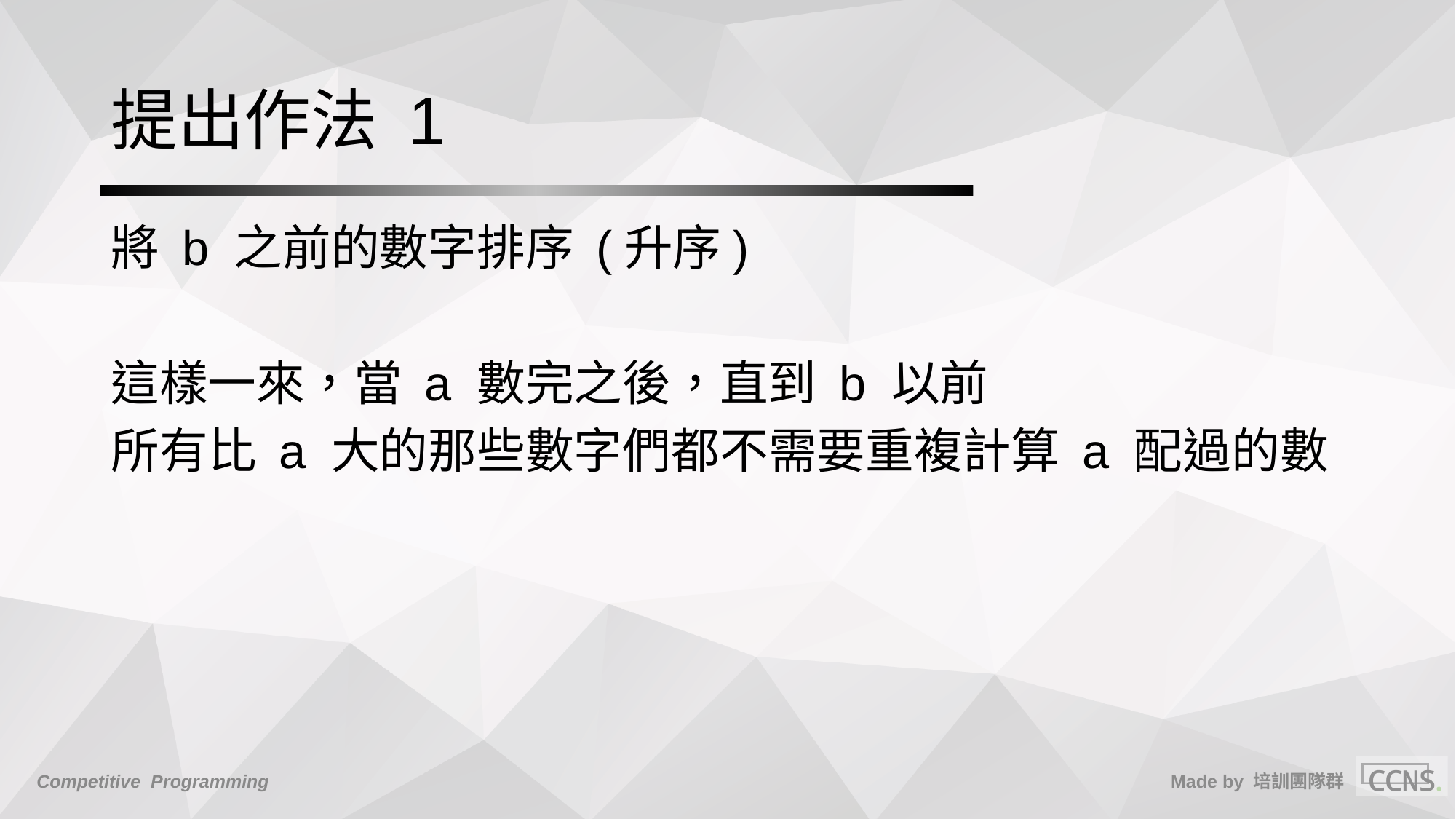

# 提出作法 1
將 b 之前的數字排序 (升序)

這樣一來，當 a 數完之後，直到 b 以前
所有比 a 大的那些數字們都不需要重複計算 a 配過的數